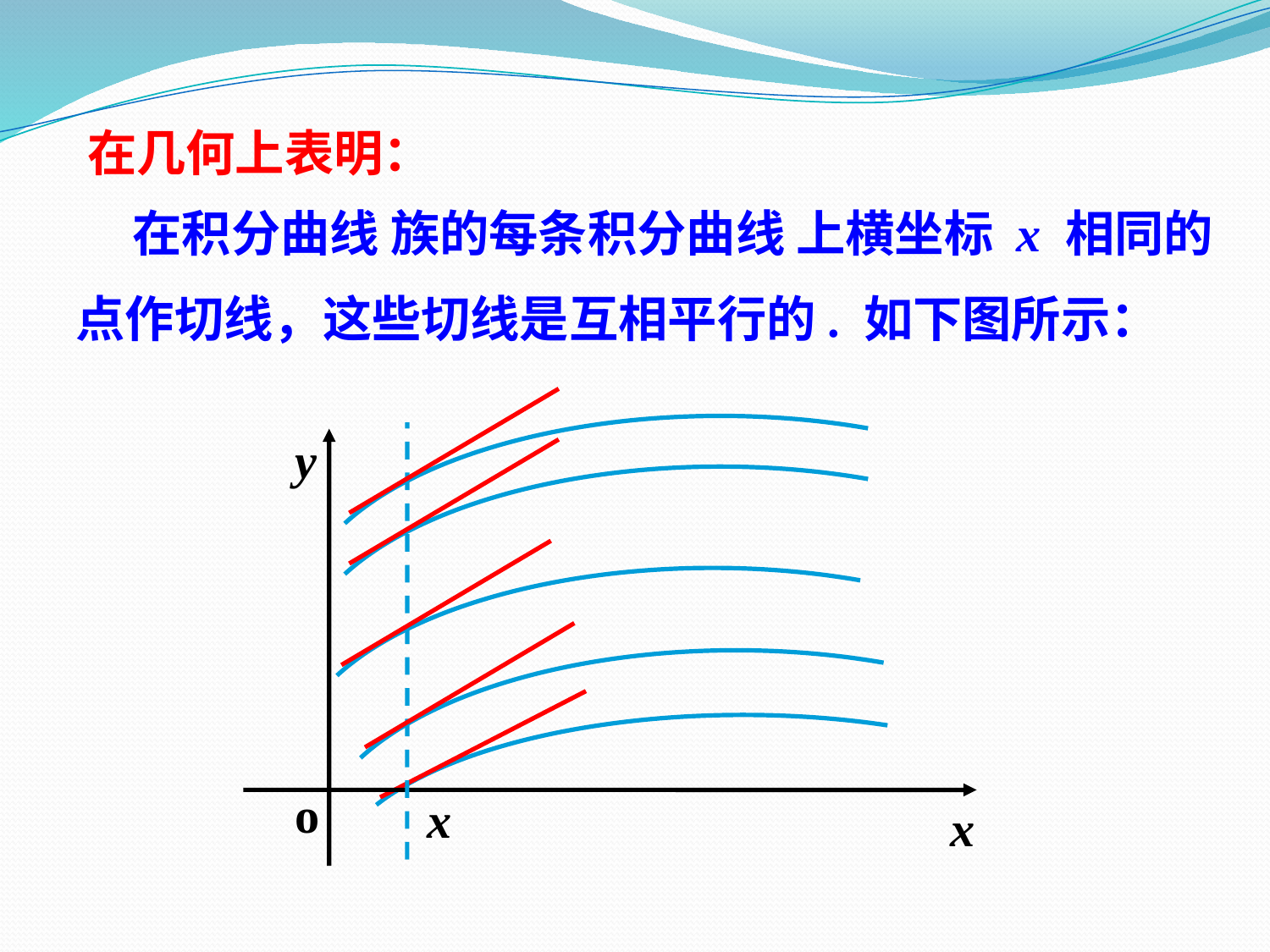

在几何上表明：
    在积分曲线 族的每条积分曲线 上横坐标 x 相同的
点作切线，这些切线是互相平行的. 如下图所示：

y

o
x

x